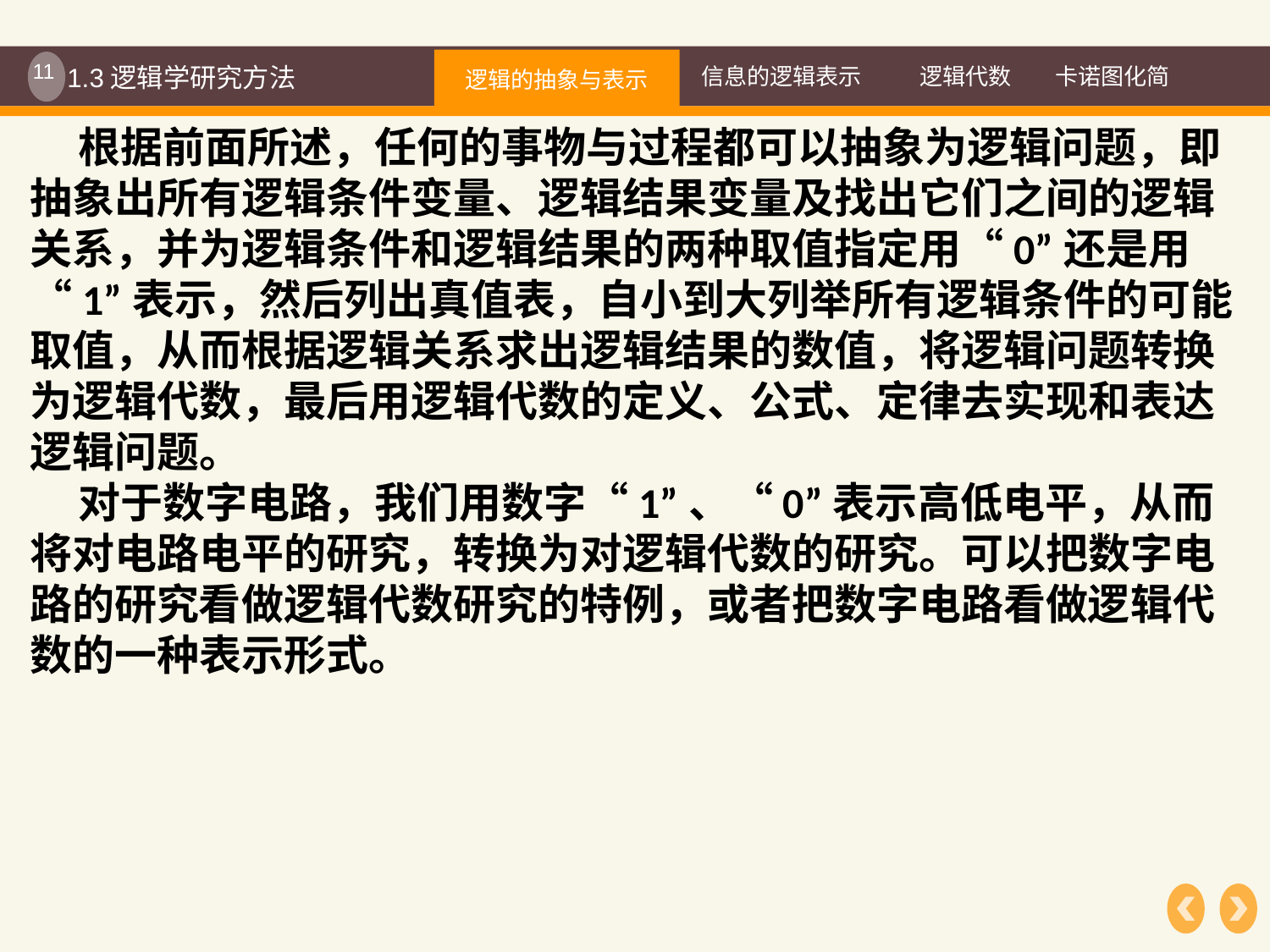

1.3逻辑学研究方法
    根据前面所述，任何的事物与过程都可以抽象为逻辑问题，即抽象出所有逻辑条件变量、逻辑结果变量及找出它们之间的逻辑关系，并为逻辑条件和逻辑结果的两种取值指定用“0”还是用“1”表示，然后列出真值表，自小到大列举所有逻辑条件的可能取值，从而根据逻辑关系求出逻辑结果的数值，将逻辑问题转换为逻辑代数，最后用逻辑代数的定义、公式、定律去实现和表达逻辑问题。
    对于数字电路，我们用数字“1”、“0”表示高低电平，从而将对电路电平的研究，转换为对逻辑代数的研究。可以把数字电路的研究看做逻辑代数研究的特例，或者把数字电路看做逻辑代数的一种表示形式。